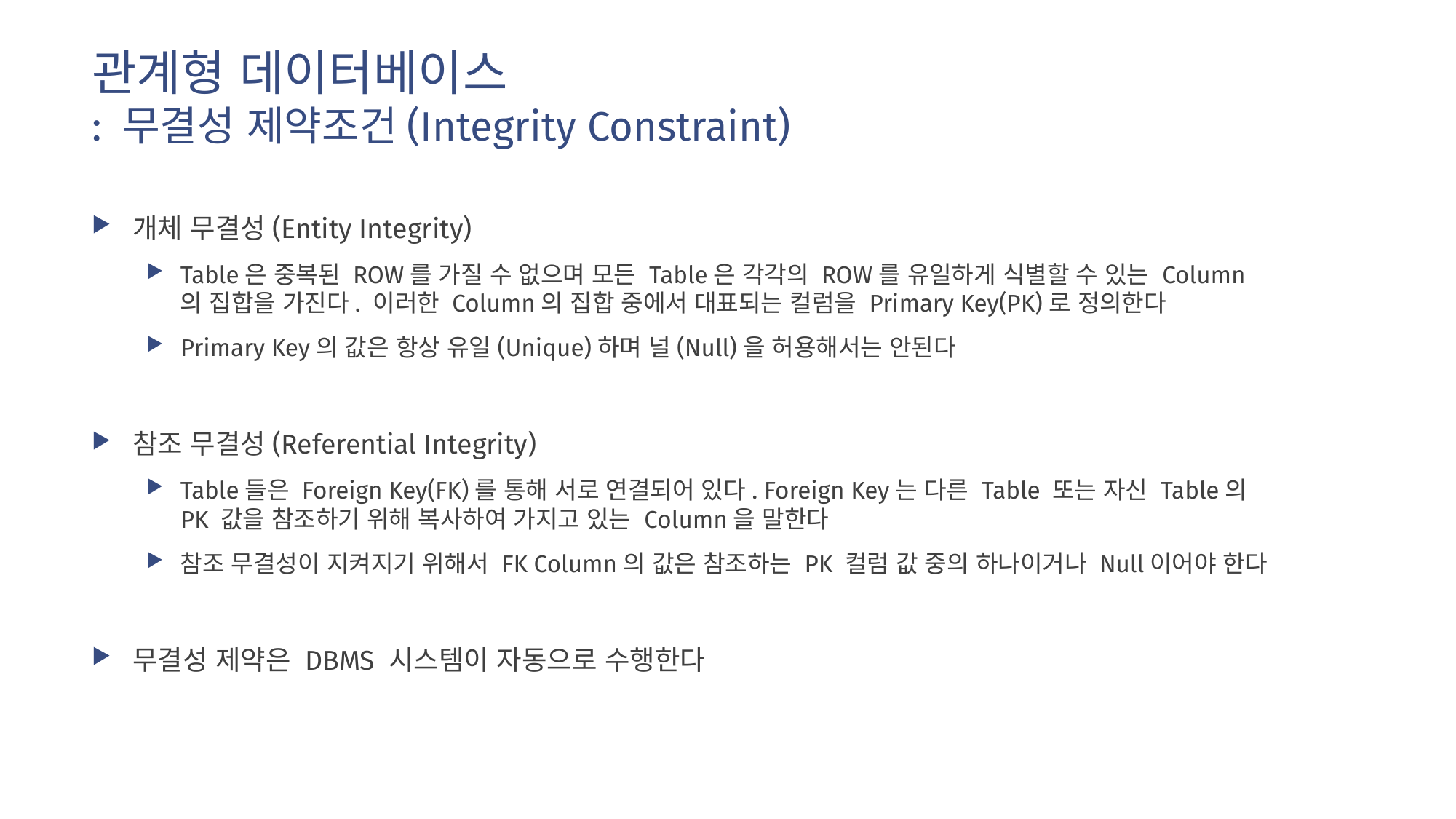

# 관계형 데이터베이스 : 무결성 제약조건(Integrity Constraint)

개체 무결성(Entity Integrity)
Table은 중복된 ROW를 가질 수 없으며 모든 Table은 각각의 ROW를 유일하게 식별할 수 있는 Column의 집합을 가진다. 이러한 Column의 집합 중에서 대표되는 컬럼을 Primary Key(PK)로 정의한다
Primary Key의 값은 항상 유일(Unique)하며 널(Null)을 허용해서는 안된다

참조 무결성(Referential Integrity)
Table들은 Foreign Key(FK)를 통해 서로 연결되어 있다. Foreign Key는 다른 Table 또는 자신 Table의 PK 값을 참조하기 위해 복사하여 가지고 있는 Column을 말한다
참조 무결성이 지켜지기 위해서 FK Column의 값은 참조하는 PK 컬럼 값 중의 하나이거나 Null이어야 한다

무결성 제약은 DBMS 시스템이 자동으로 수행한다